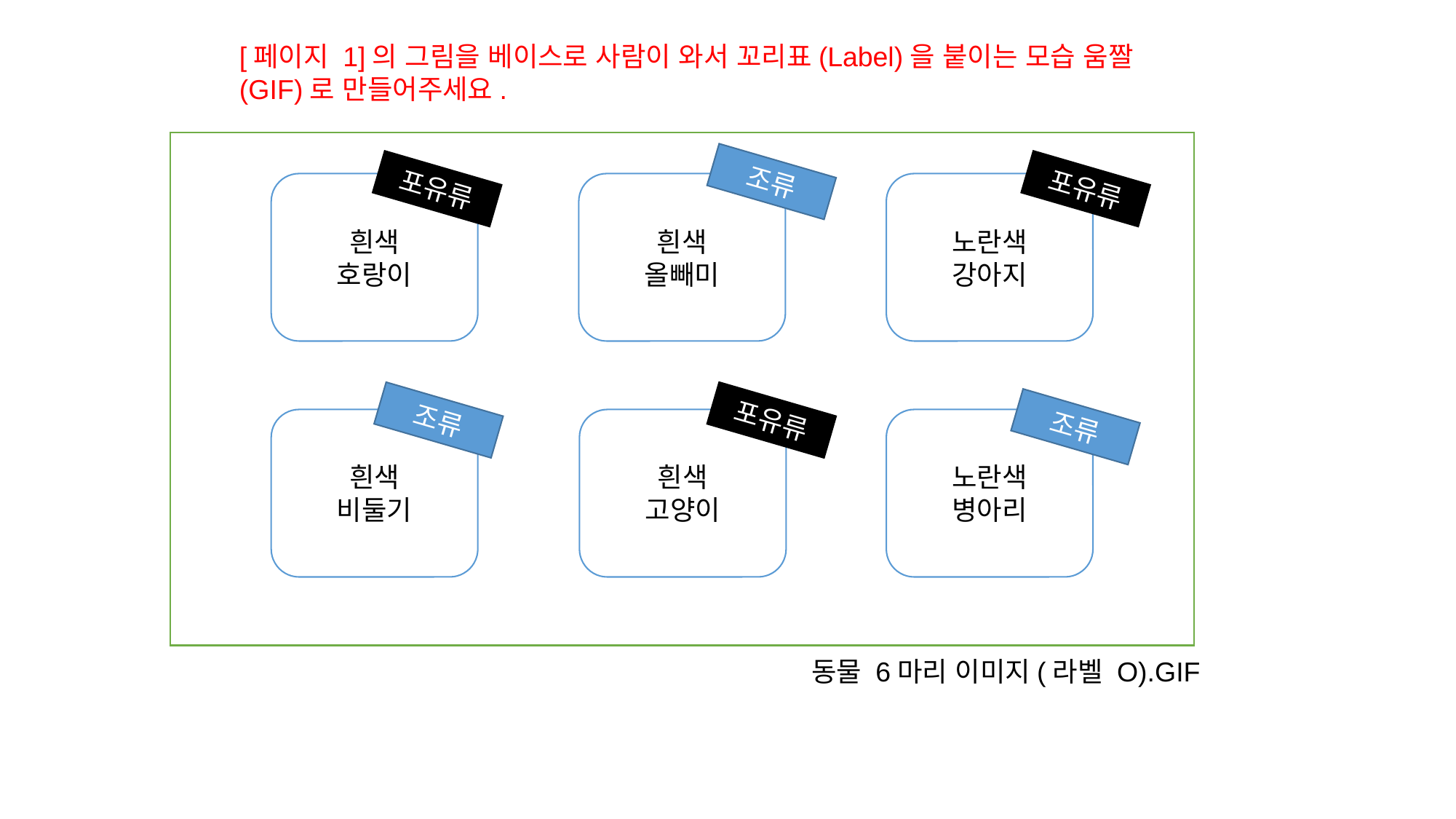

[페이지 1]의 그림을 베이스로 사람이 와서 꼬리표(Label)을 붙이는 모습 움짤(GIF)로 만들어주세요.

조류
포유류
포유류
흰색
호랑이
흰색
올빼미
노란색
강아지
조류
포유류
조류
흰색
비둘기
흰색
고양이
노란색
병아리
동물 6마리 이미지(라벨 O).GIF